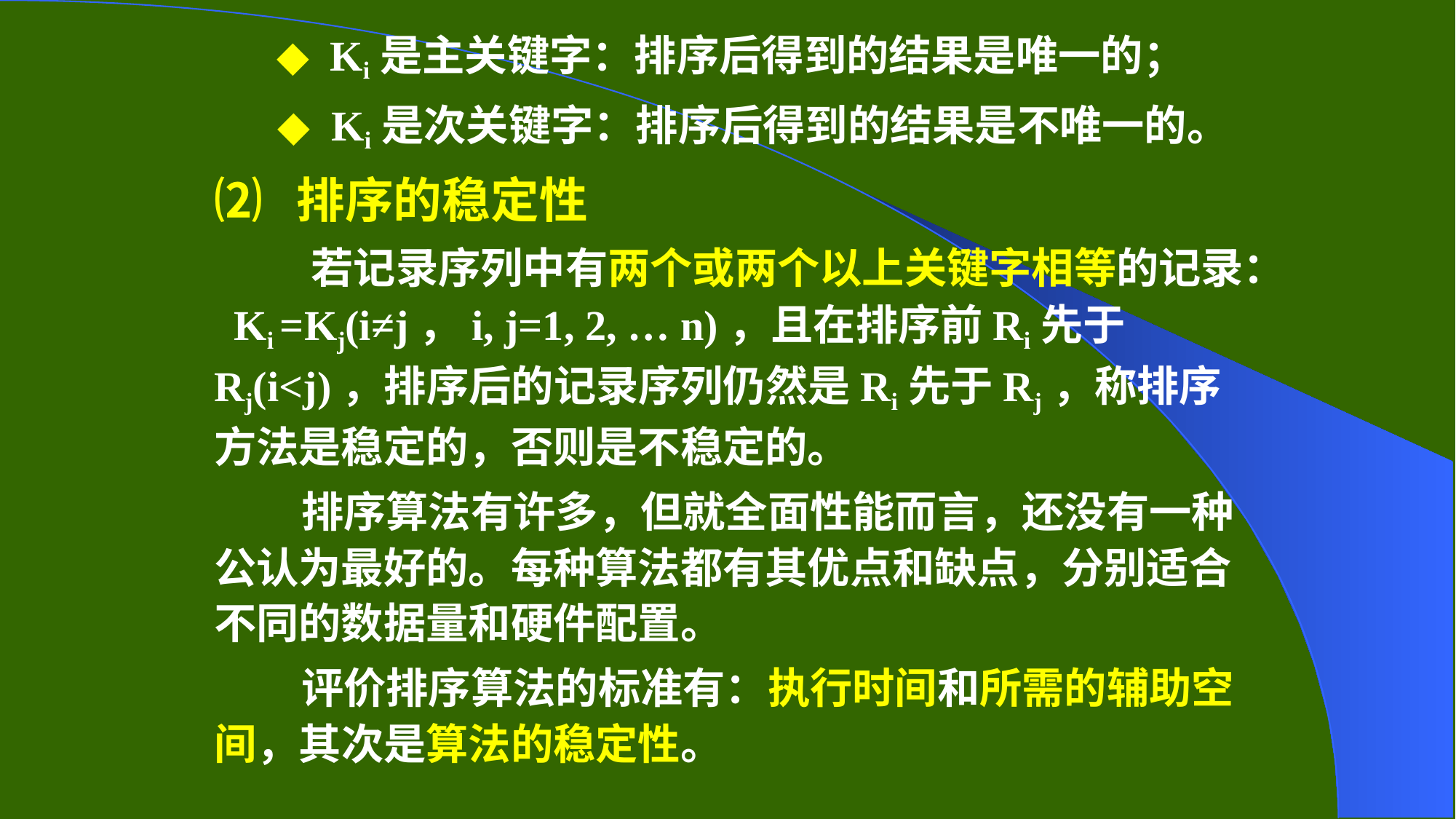

◆  Ki是主关键字：排序后得到的结果是唯一的；
 ◆  Ki是次关键字：排序后得到的结果是不唯一的。
⑵  排序的稳定性
         若记录序列中有两个或两个以上关键字相等的记录： Ki =Kj(i≠j，i, j=1, 2, … n)，且在排序前Ri先于Rj(i<j)，排序后的记录序列仍然是Ri先于Rj，称排序方法是稳定的，否则是不稳定的。
        排序算法有许多，但就全面性能而言，还没有一种公认为最好的。每种算法都有其优点和缺点，分别适合不同的数据量和硬件配置。
        评价排序算法的标准有：执行时间和所需的辅助空间，其次是算法的稳定性。